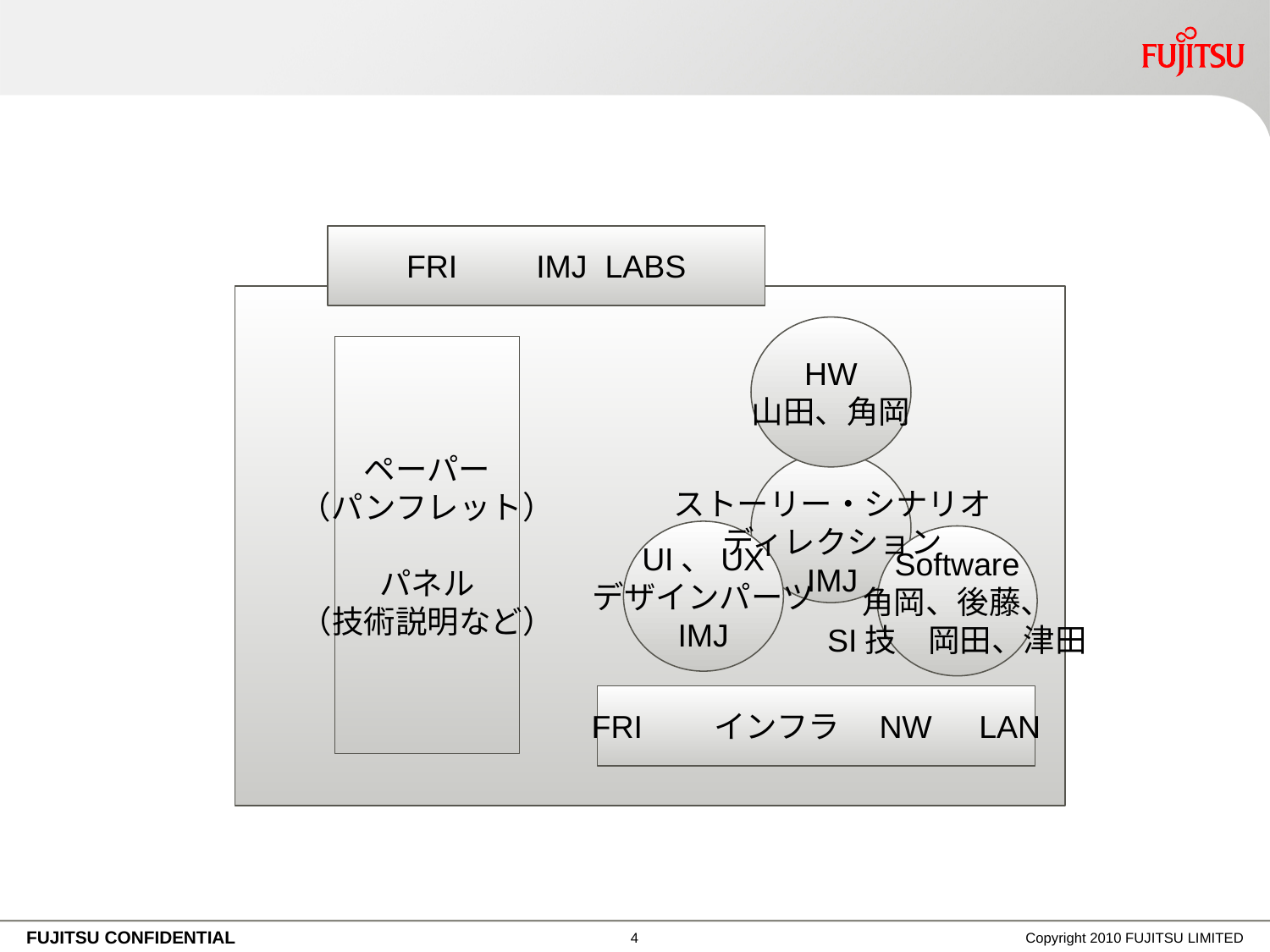

#

FRI　　IMJ  LABS

HW
山田、角岡
ペーパー
（パンフレット）

パネル
（技術説明など）

ストーリー・シナリオ
ディレクション
IMJ
UI、UX
デザインパーツ
IMJ
Software
角岡、後藤、
SI技　岡田、津田
FRI　　インフラ　NW　LAN
4
Copyright 2010 FUJITSU LIMITED